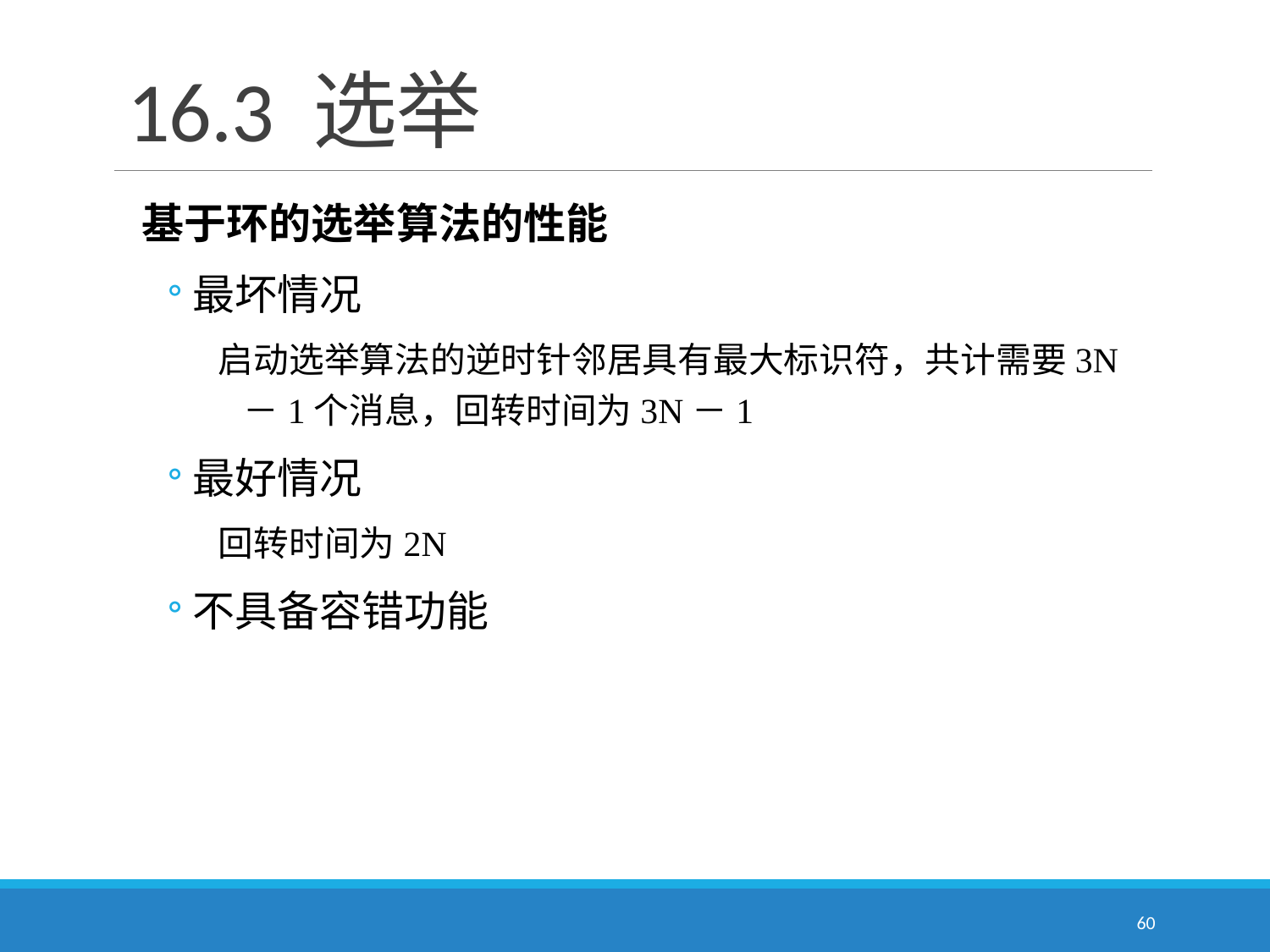

# 16.3 选举
基于环的选举算法的性能
最坏情况
启动选举算法的逆时针邻居具有最大标识符，共计需要3N－1个消息，回转时间为3N－1
最好情况
回转时间为2N
不具备容错功能

60